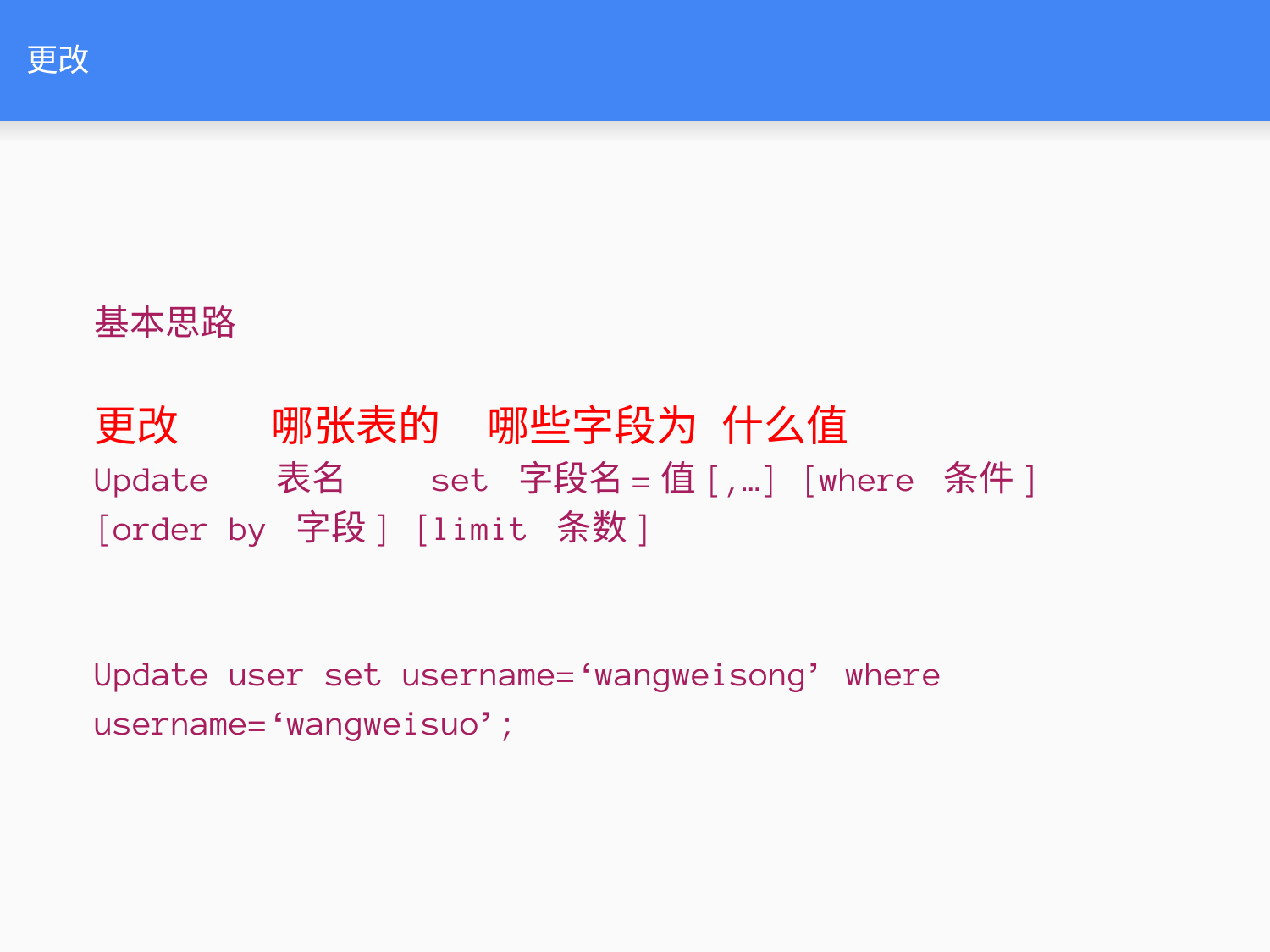

# 更改
基本思路

更改    哪张表的  哪些字段为 什么值
Update   表名    set 字段名=值[,…] [where 条件] [order by 字段] [limit 条数]

Update user set username=‘wangweisong’ where username=‘wangweisuo’;